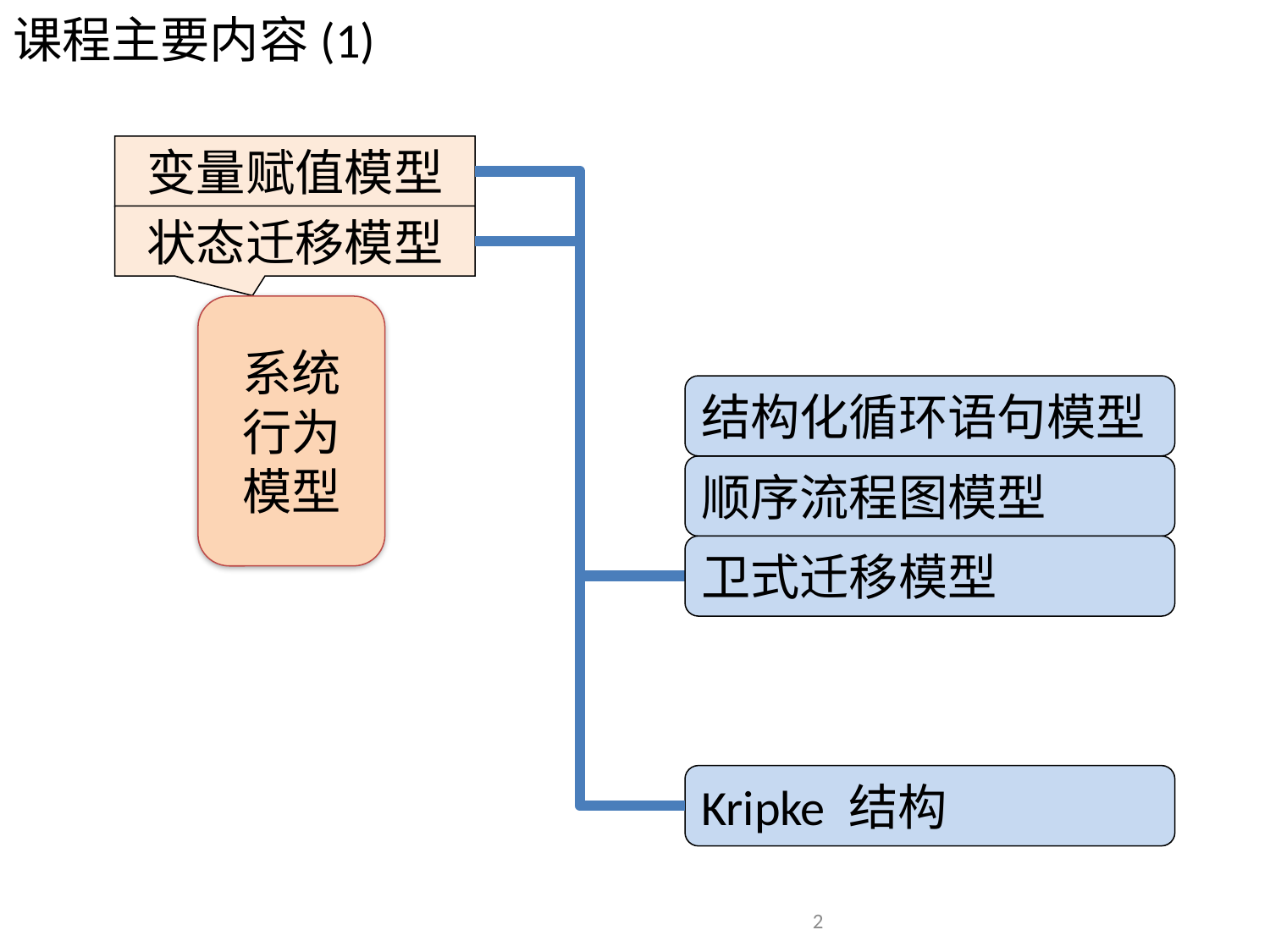

# 课程主要内容(1)
变量赋值模型
状态迁移模型

系统行为模型

结构化循环语句模型
顺序流程图模型
卫式迁移模型
Kripke 结构

2